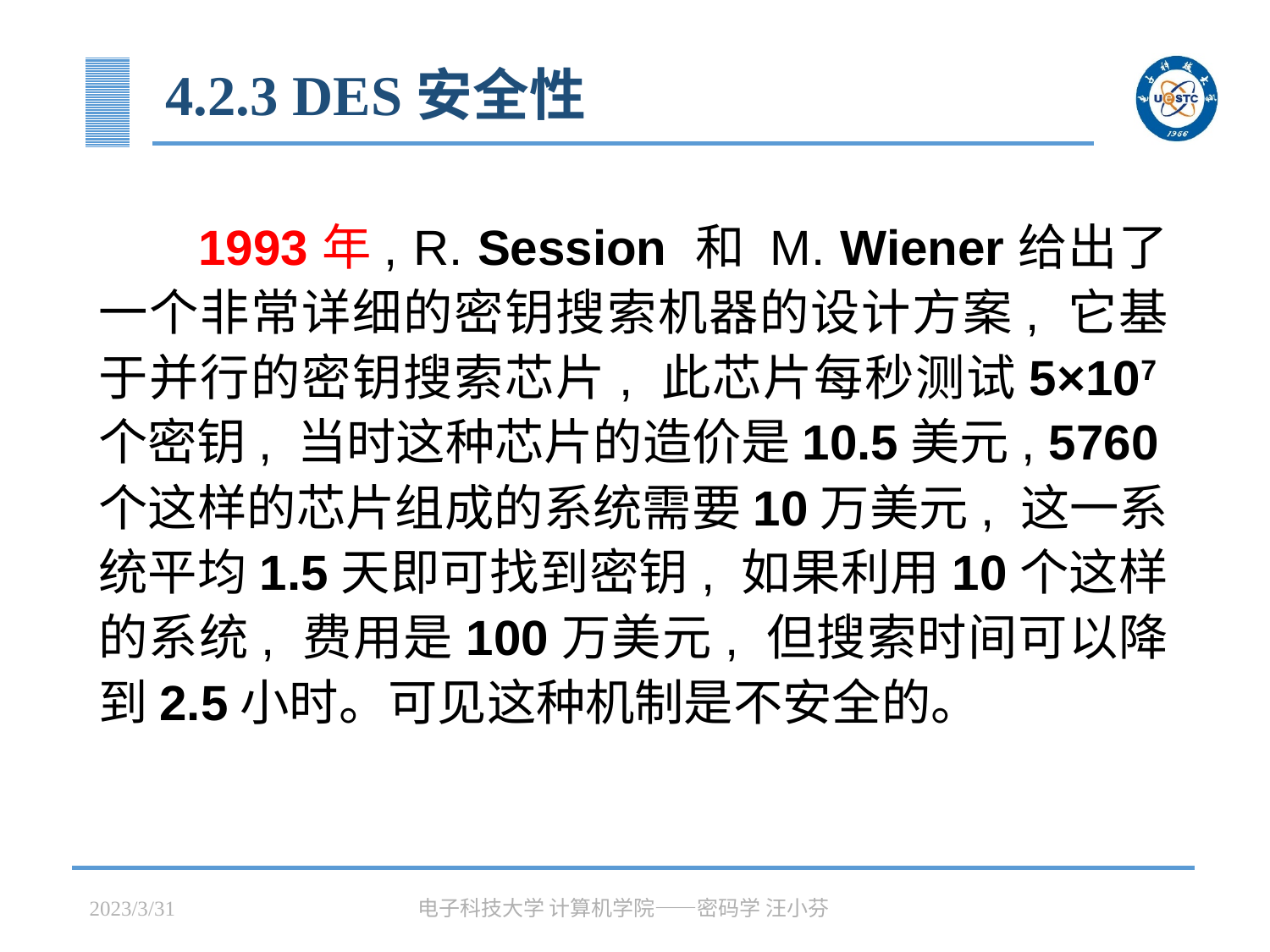

# 4.2.3 DES安全性
1993年, R. Session 和 M. Wiener给出了一个非常详细的密钥搜索机器的设计方案, 它基于并行的密钥搜索芯片, 此芯片每秒测试5×107个密钥, 当时这种芯片的造价是10.5美元, 5760个这样的芯片组成的系统需要10万美元, 这一系统平均1.5天即可找到密钥, 如果利用10个这样的系统, 费用是100万美元, 但搜索时间可以降到2.5小时。可见这种机制是不安全的。

2023/3/31
电子科技大学 计算机学院——密码学 汪小芬